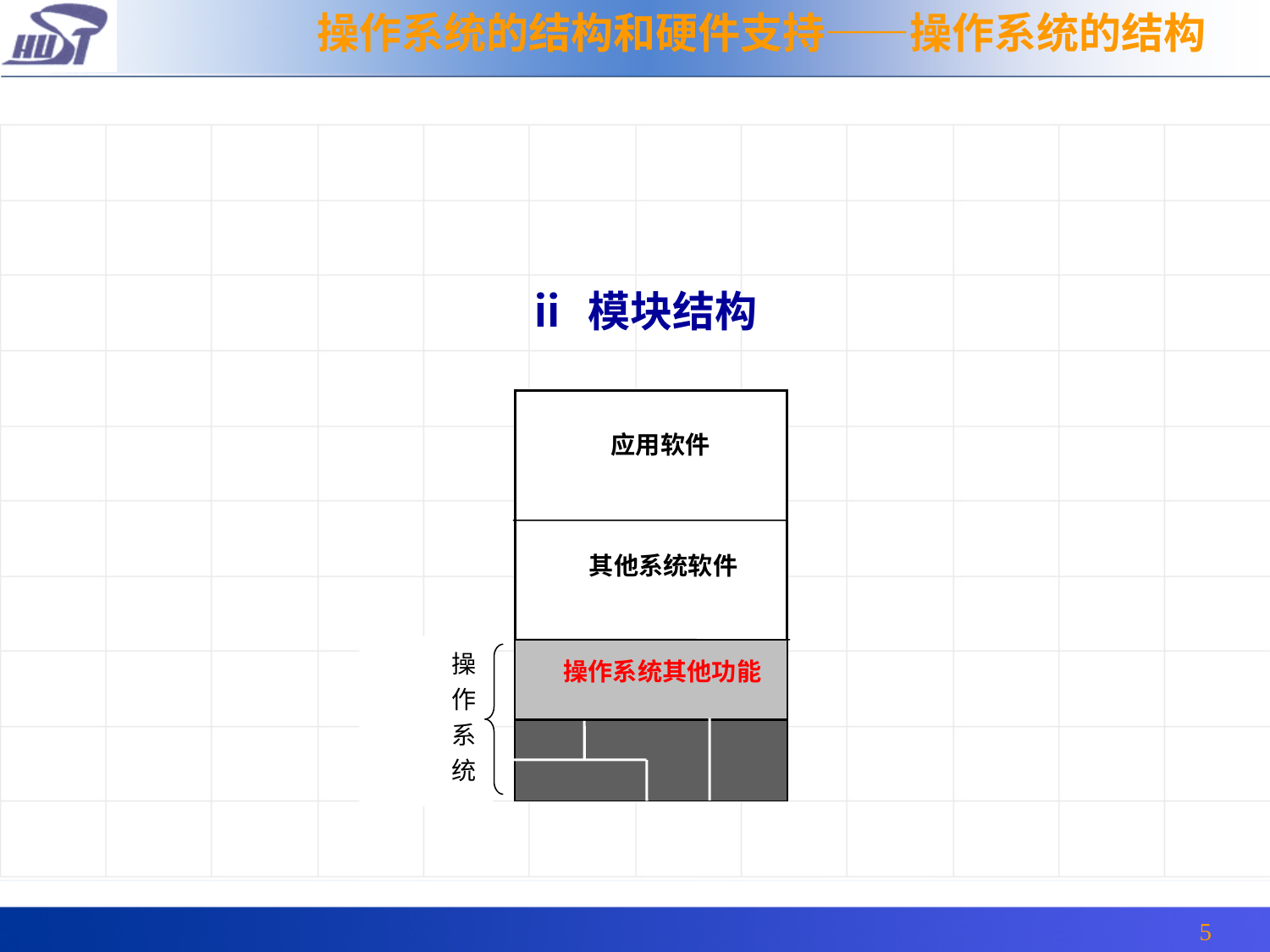

操作系统的结构和硬件支持——操作系统的结构
ⅱ 模块结构

应用软件

其他系统软件

操作系统其他功能

操
作
系
统
5